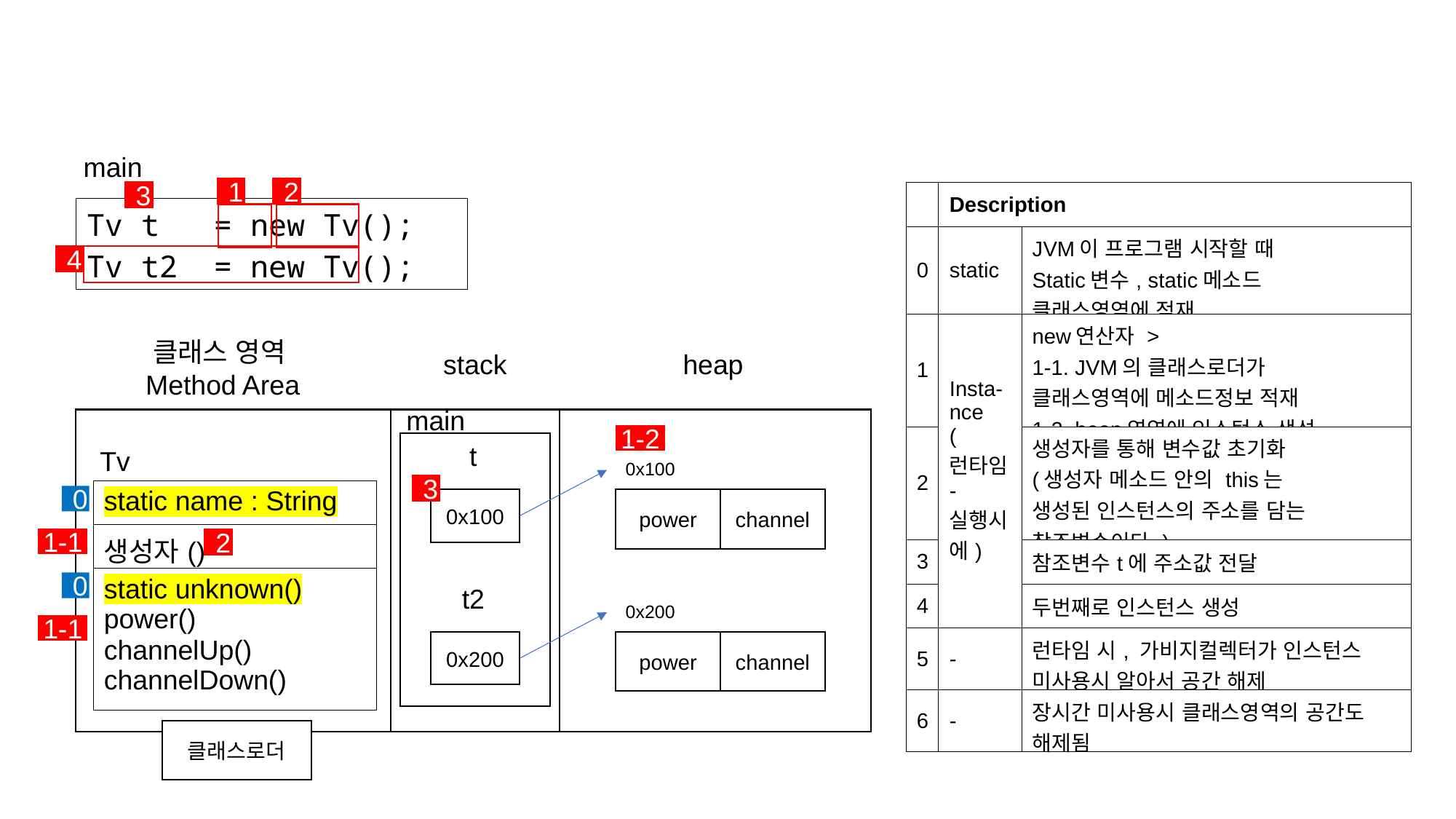

main
1
2
3
|  | Description | description |
| --- | --- | --- |
| 0 | static | JVM이 프로그램 시작할 때 Static변수, static메소드 클래스영역에 적재 |
| 1 | Insta-nce (런타임- 실행시에) | new연산자 > 1-1. JVM의 클래스로더가 클래스영역에 메소드정보 적재 1-2. heap영역에 인스턴스 생성 |
| 2 |  | 생성자를 통해 변수값 초기화 (생성자 메소드 안의 this는 생성된 인스턴스의 주소를 담는 참조변수이다.) |
| 3 |  | 참조변수t에 주소값 전달 |
| 4 |  | 두번째로 인스턴스 생성 |
| 5 | - | 런타임 시, 가비지컬렉터가 인스턴스 미사용시 알아서 공간 해제 |
| 6 | - | 장시간 미사용시 클래스영역의 공간도 해제됨 |
| Tv t = new Tv(); Tv t2 = new Tv(); |
| --- |

4

클래스 영역Method Area
stack
heap
main

1-2

t
Tv
0x100
3
| static name : String |
| --- |
| 생성자() |
| static unknown() power() channelUp() channelDown() |
0
0x100
channel
power
1-1
2
0
t2
0x200
1-1
0x200
channel
power
클래스로더